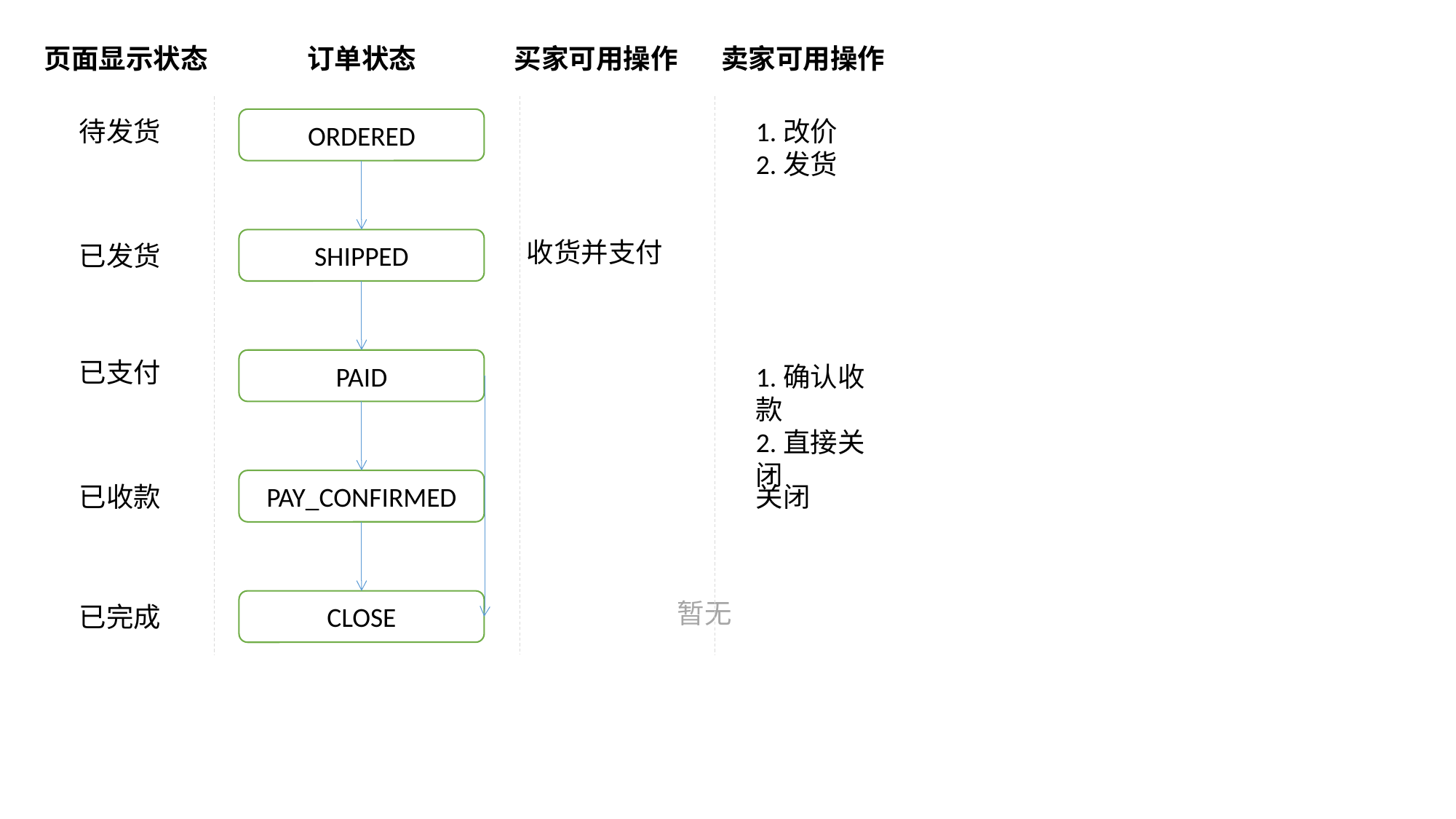

页面显示状态
订单状态
买家可用操作
卖家可用操作
待发货
ORDERED
1.改价
2.发货
SHIPPED
收货并支付
已发货
已支付
PAID
1.确认收款
2.直接关闭
PAY_CONFIRMED
已收款
关闭
CLOSE
暂无
已完成